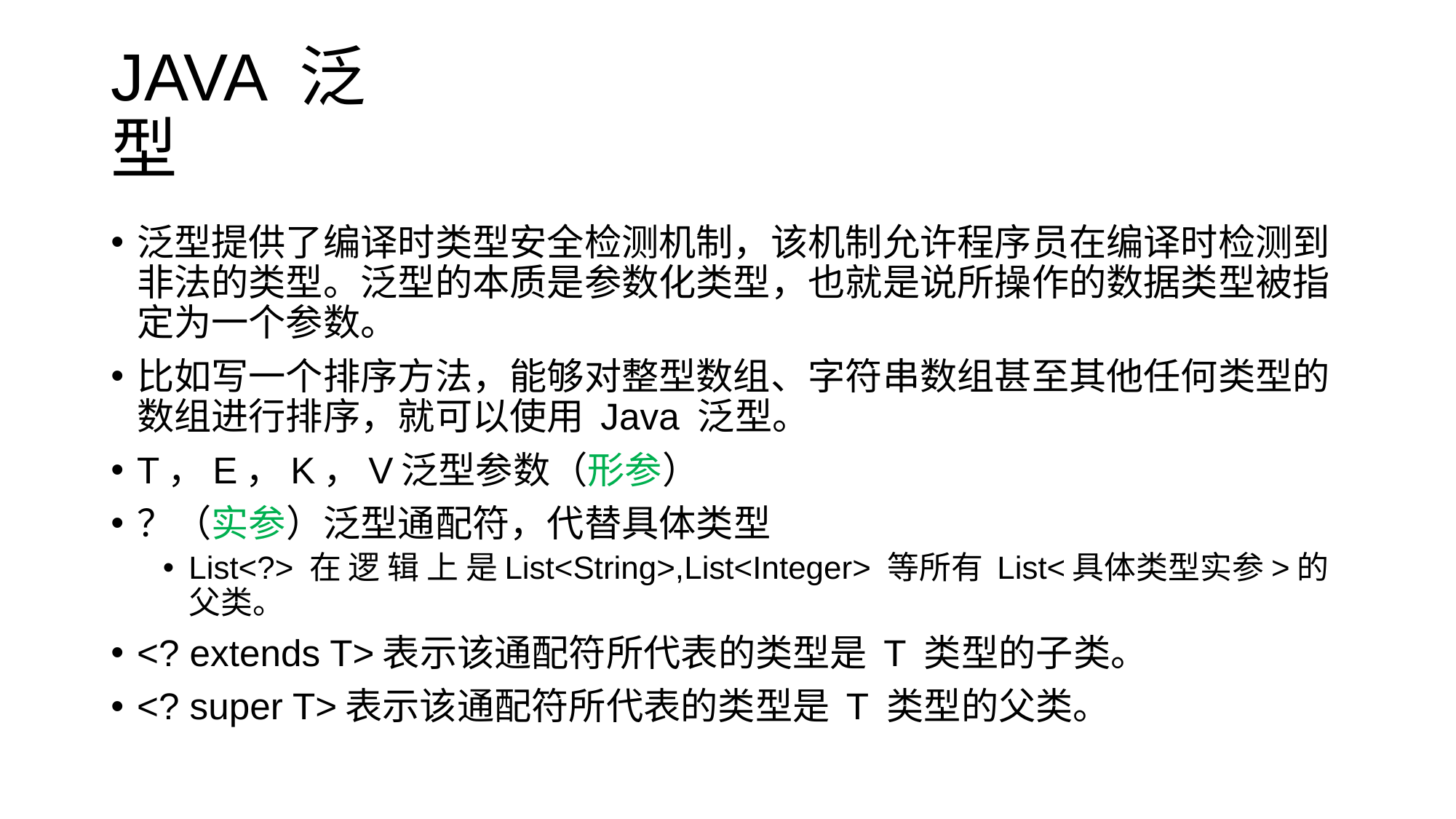

# JAVA 泛型
泛型提供了编译时类型安全检测机制，该机制允许程序员在编译时检测到非法的类型。泛型的本质是参数化类型，也就是说所操作的数据类型被指定为一个参数。
比如写一个排序方法，能够对整型数组、字符串数组甚至其他任何类型的数组进行排序，就可以使用 Java 泛型。
T，E，K，V泛型参数（形参）
？（实参）泛型通配符，代替具体类型
List<?> 在 逻 辑 上 是List<String>,List<Integer> 等所有 List<具体类型实参>的父类。
<? extends T>表示该通配符所代表的类型是 T 类型的子类。
<? super T>表示该通配符所代表的类型是 T 类型的父类。